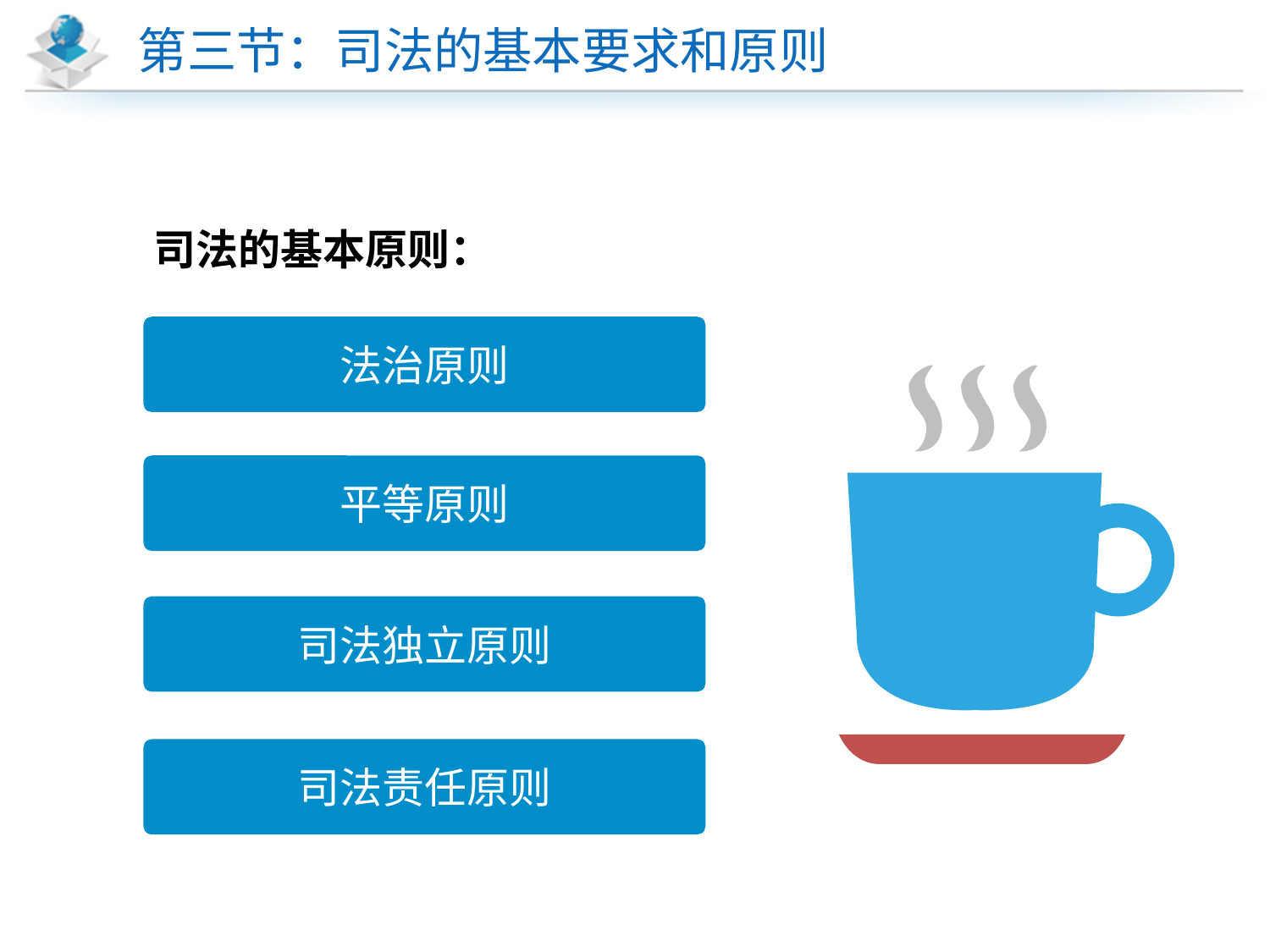

# 第三节：司法的基本要求和原则
司法的基本原则：
法治原则

平等原则
司法独立原则
司法责任原则